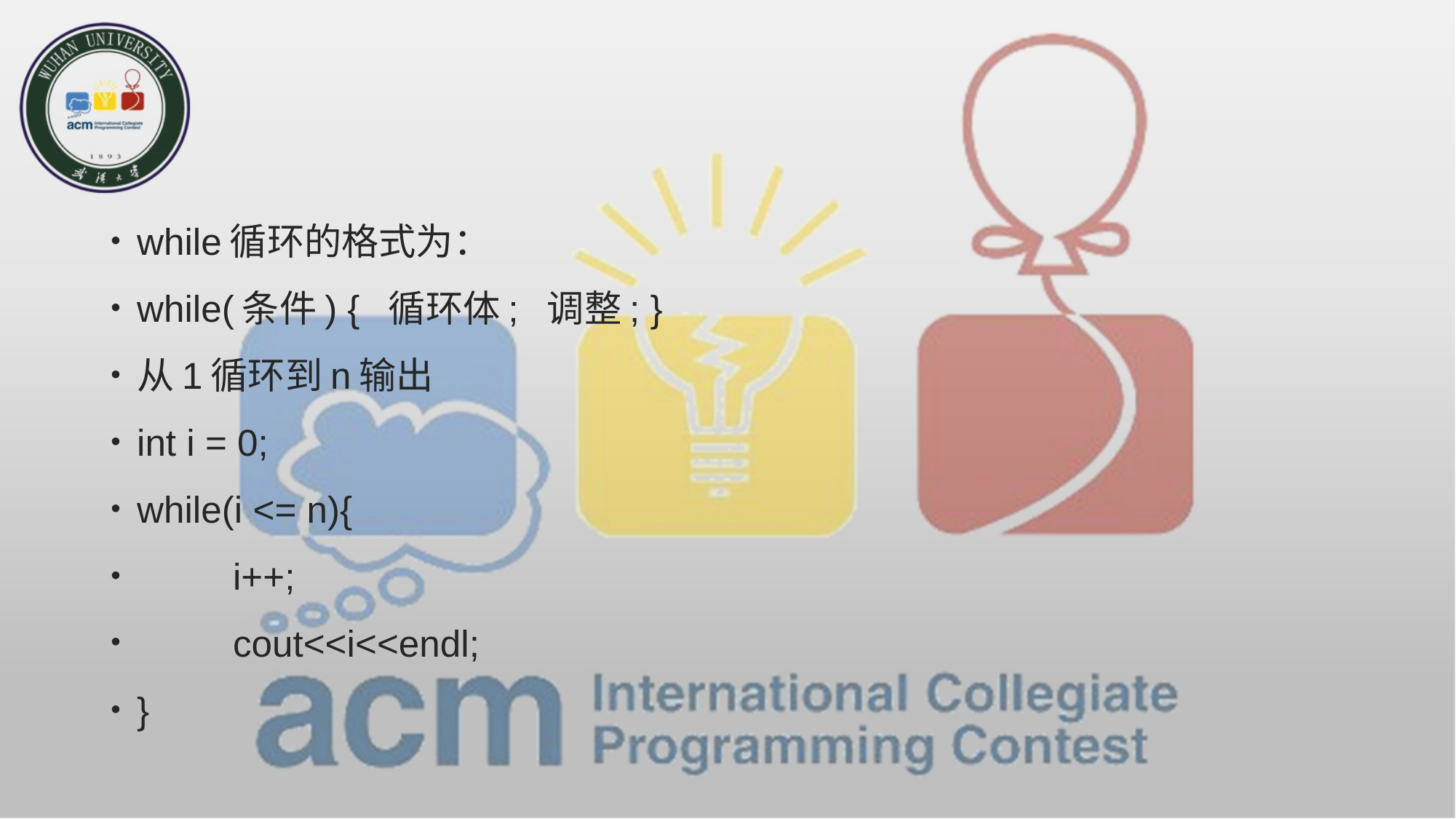

#
while循环的格式为：
while(条件) {  循环体;  调整; }
从1循环到n输出
int i = 0;
while(i <= n){
	i++;
	cout<<i<<endl;
}